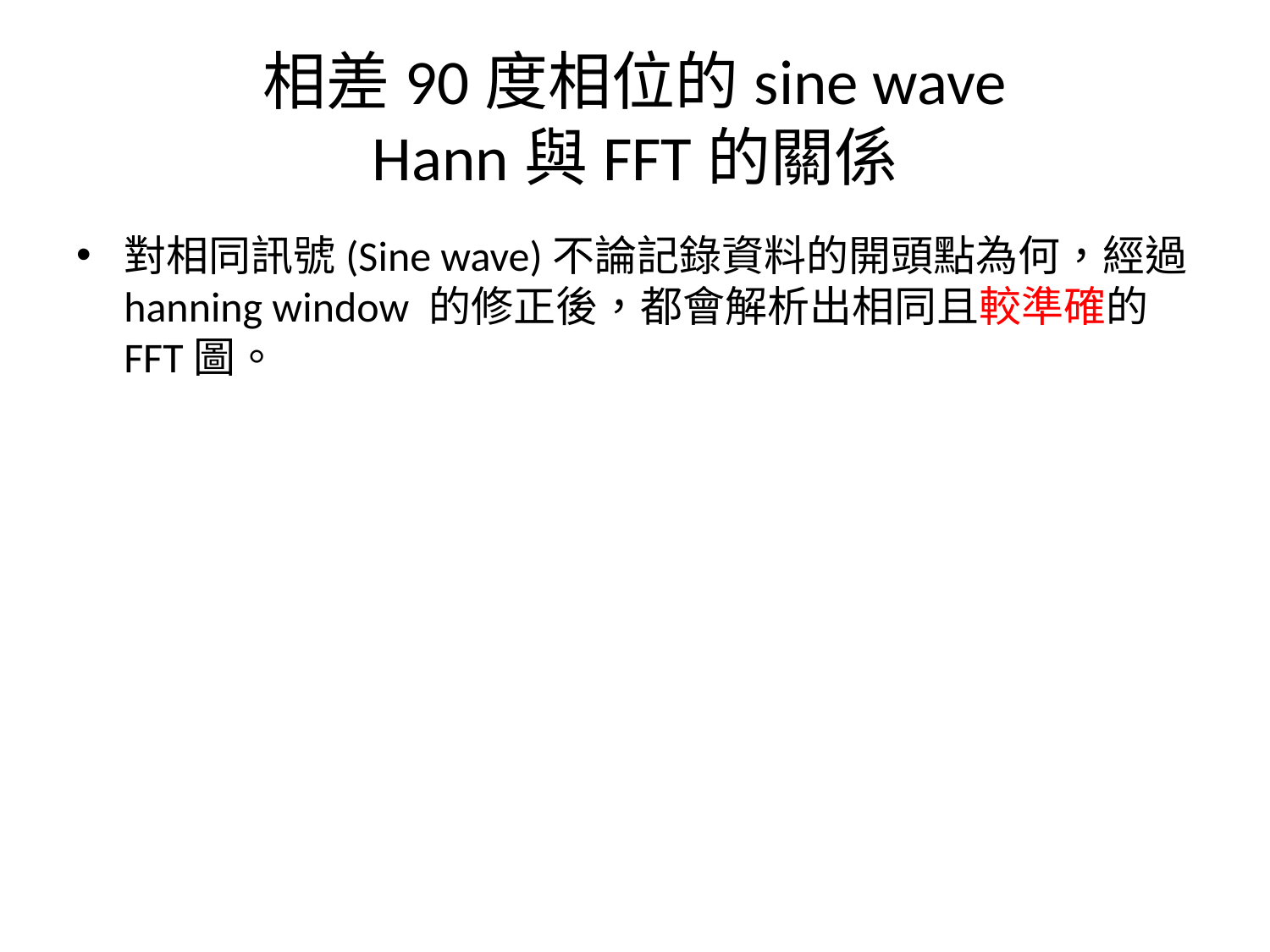

# 相差90度相位的sine wave Hann與FFT的關係
對相同訊號(Sine wave)不論記錄資料的開頭點為何，經過hanning window 的修正後，都會解析出相同且較準確的FFT圖。